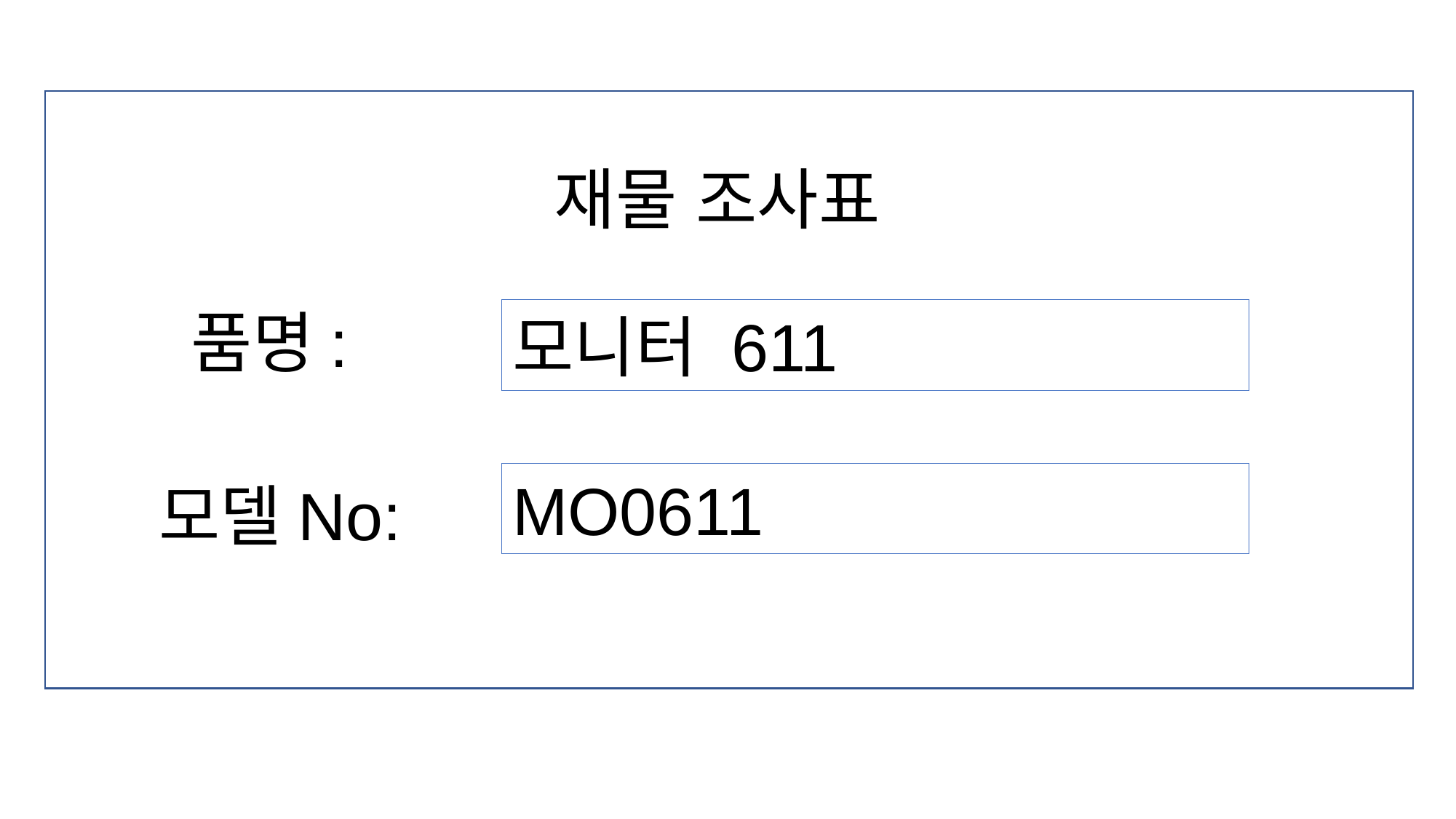

재물 조사표
품명:
모니터 611
MO0611
모델No: